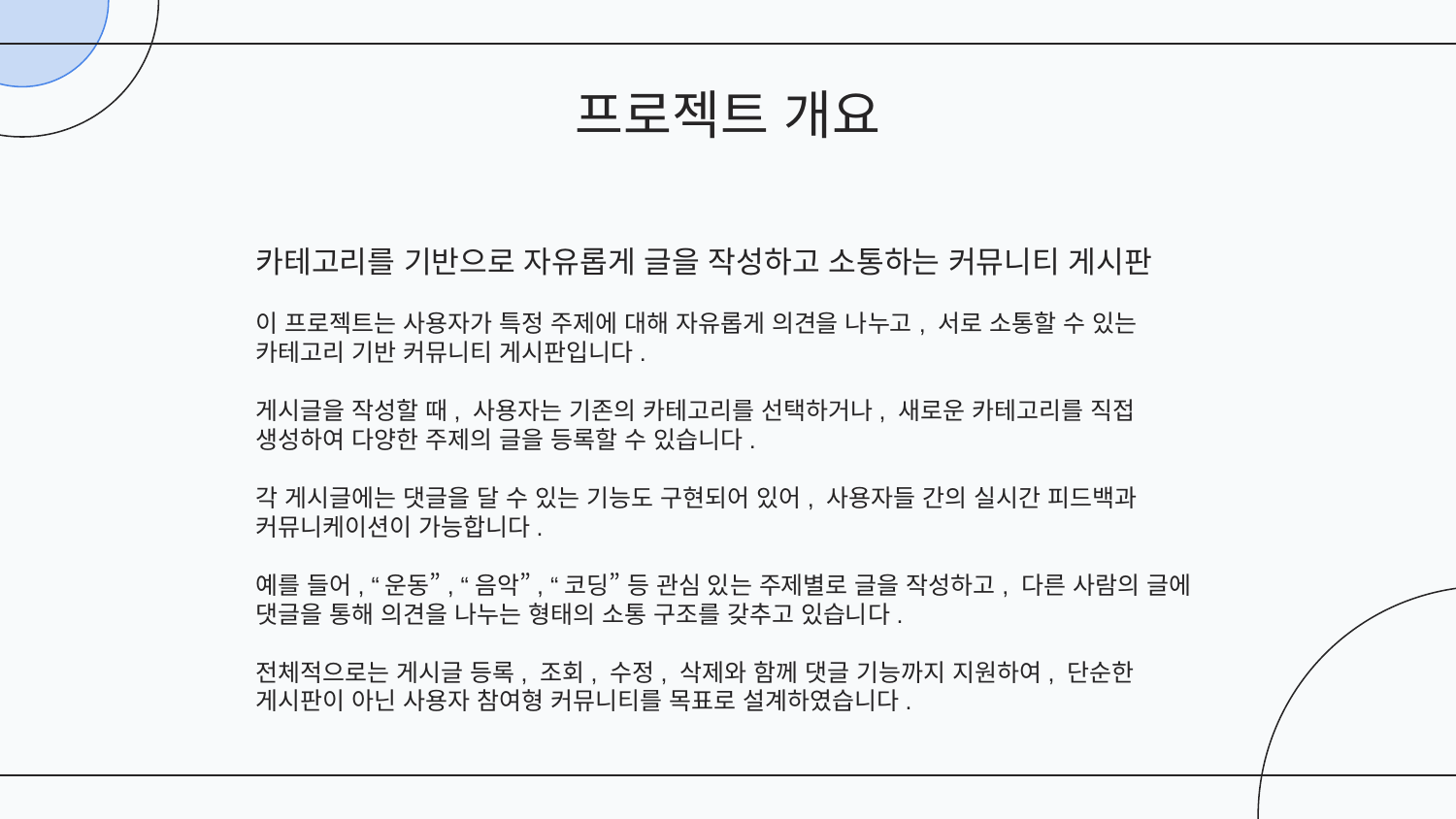

# 프로젝트 개요
카테고리를 기반으로 자유롭게 글을 작성하고 소통하는 커뮤니티 게시판

이 프로젝트는 사용자가 특정 주제에 대해 자유롭게 의견을 나누고, 서로 소통할 수 있는 카테고리 기반 커뮤니티 게시판입니다.

게시글을 작성할 때, 사용자는 기존의 카테고리를 선택하거나, 새로운 카테고리를 직접 생성하여 다양한 주제의 글을 등록할 수 있습니다.

각 게시글에는 댓글을 달 수 있는 기능도 구현되어 있어, 사용자들 간의 실시간 피드백과 커뮤니케이션이 가능합니다.

예를 들어, “운동”, “음악”, “코딩” 등 관심 있는 주제별로 글을 작성하고, 다른 사람의 글에 댓글을 통해 의견을 나누는 형태의 소통 구조를 갖추고 있습니다.

전체적으로는 게시글 등록, 조회, 수정, 삭제와 함께 댓글 기능까지 지원하여, 단순한 게시판이 아닌 사용자 참여형 커뮤니티를 목표로 설계하였습니다.